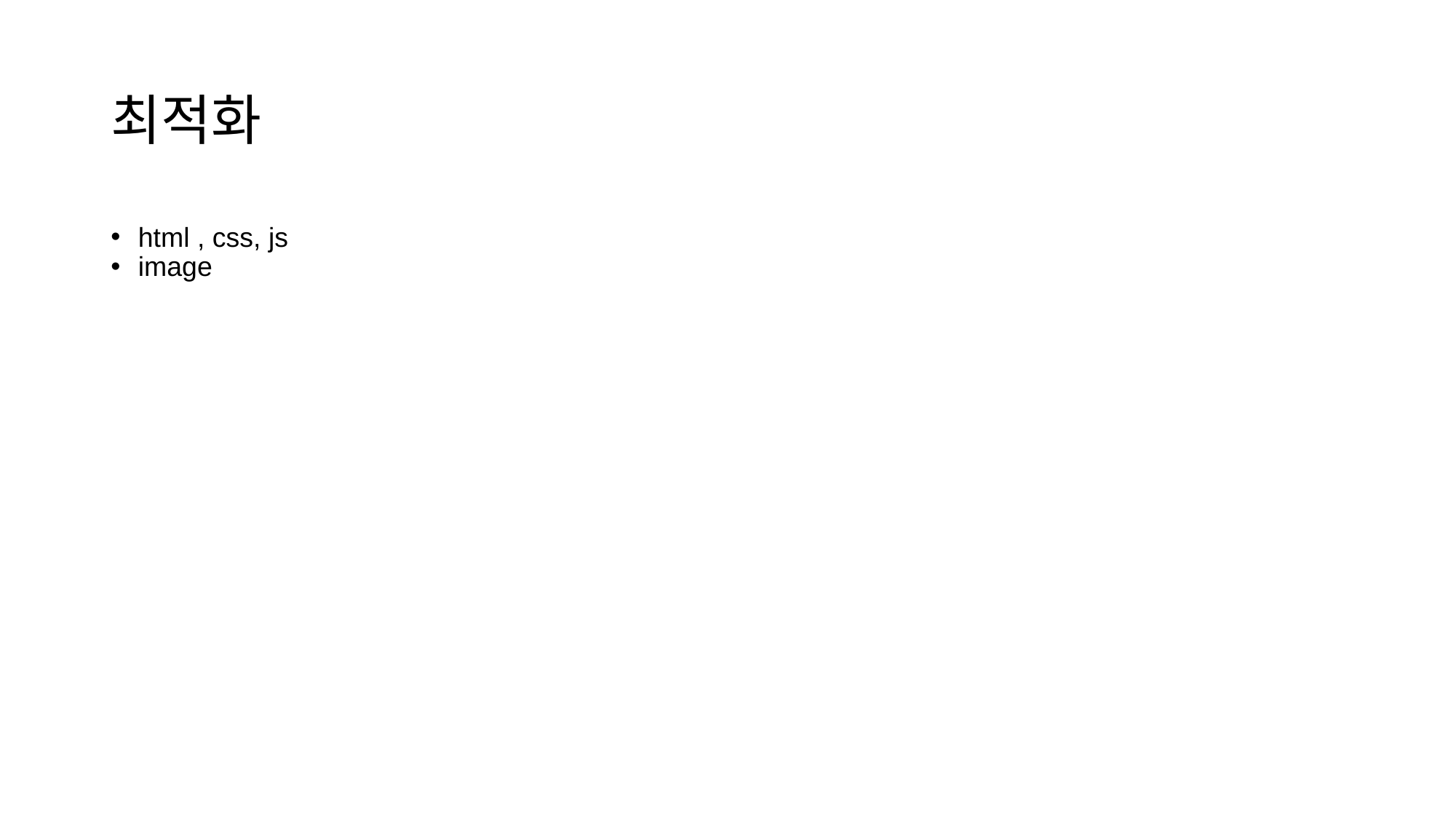

# 최적화
html , css, js
image